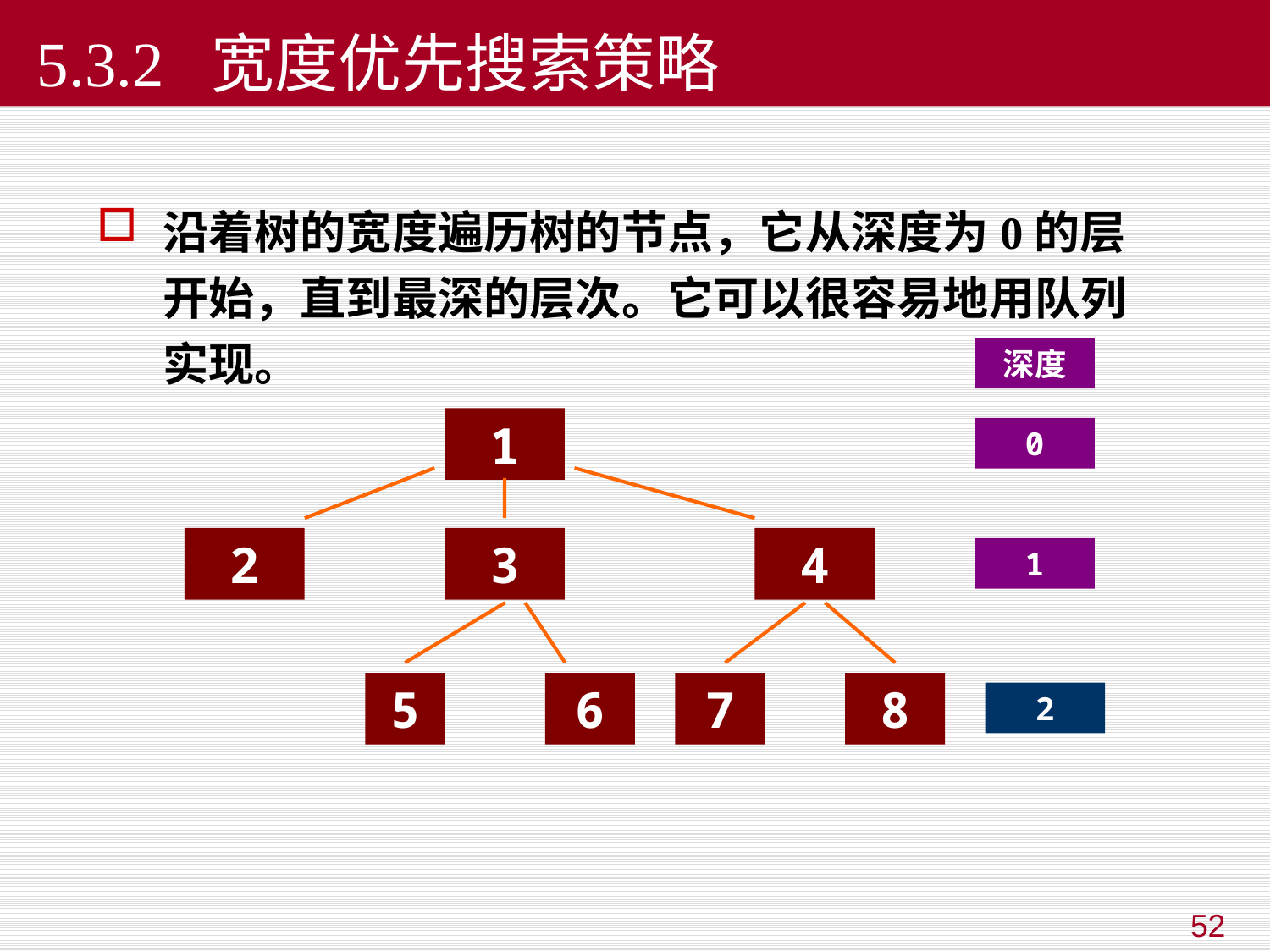

# 5.3.2  宽度优先搜索策略

沿着树的宽度遍历树的节点，它从深度为0的层开始，直到最深的层次。它可以很容易地用队列实现。
深度
1
0

2
3
4
1

5
6
7
8
2
52